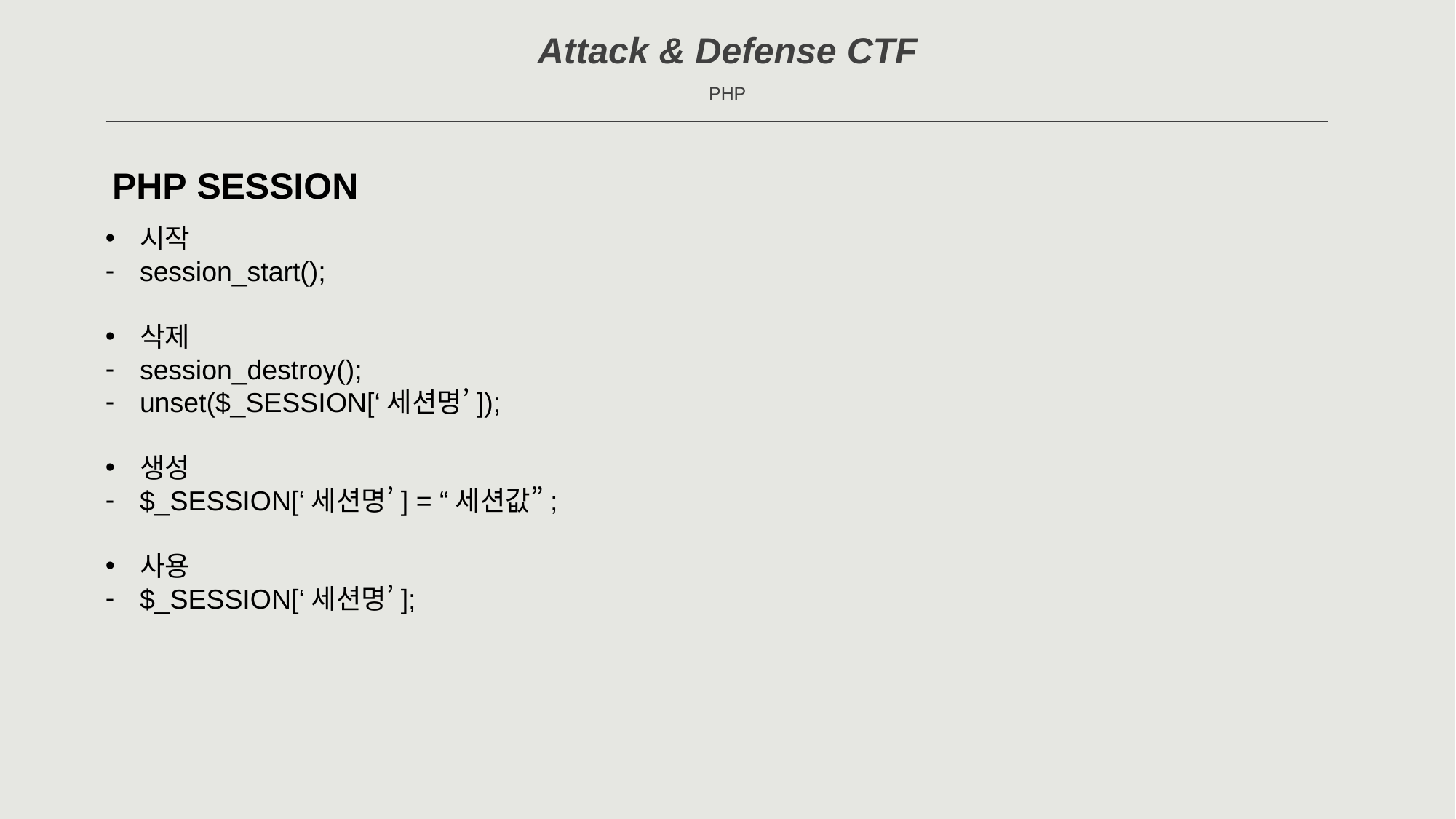

Attack & Defense CTF
PHP
PHP SESSION
시작
session_start();
삭제
session_destroy();
unset($_SESSION[‘세션명’]);
생성
$_SESSION[‘세션명’] = “세션값”;
사용
$_SESSION[‘세션명’];